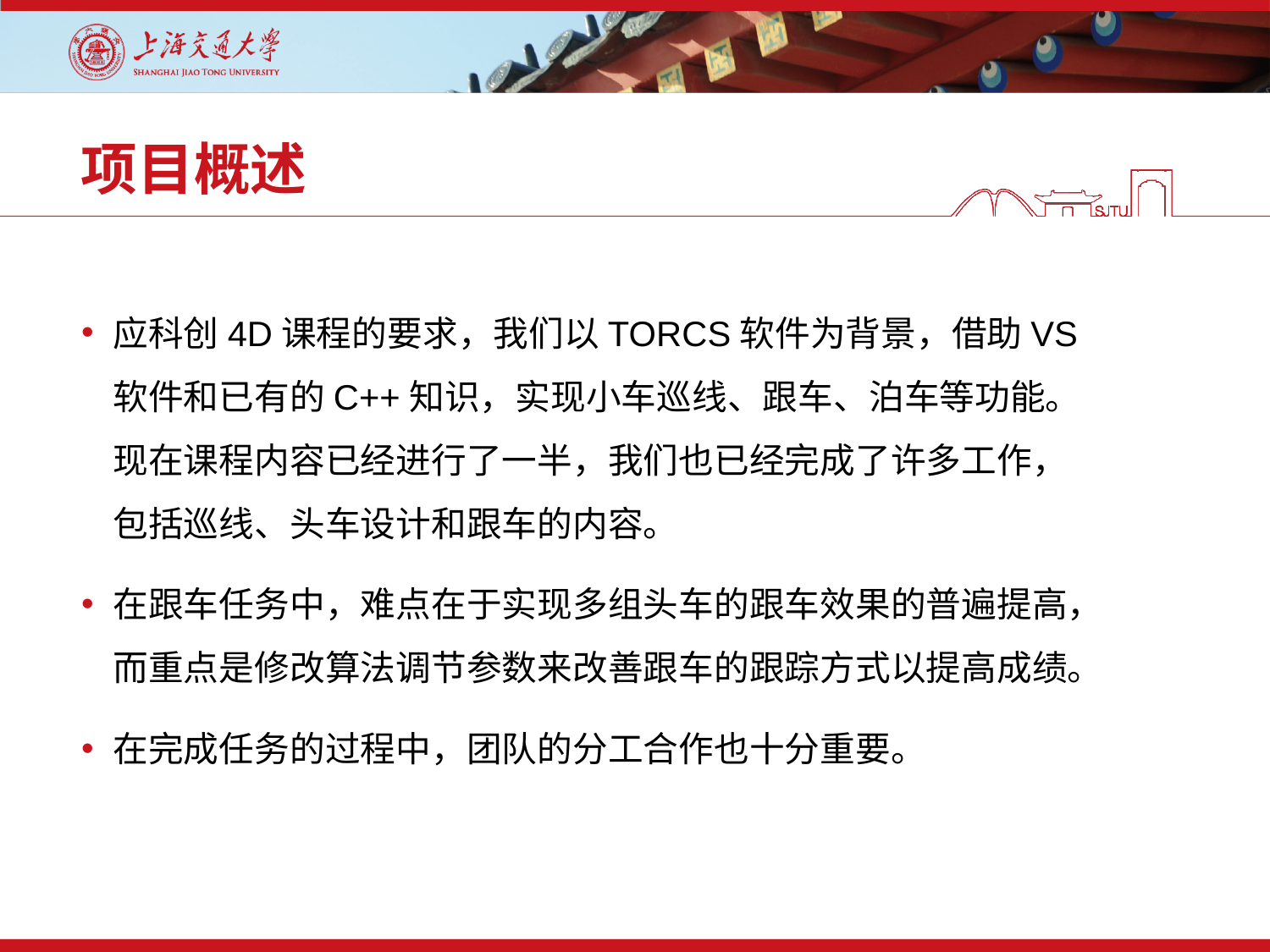

# 项目概述
应科创4D课程的要求，我们以TORCS软件为背景，借助VS软件和已有的C++知识，实现小车巡线、跟车、泊车等功能。现在课程内容已经进行了一半，我们也已经完成了许多工作，包括巡线、头车设计和跟车的内容。
在跟车任务中，难点在于实现多组头车的跟车效果的普遍提高，而重点是修改算法调节参数来改善跟车的跟踪方式以提高成绩。
在完成任务的过程中，团队的分工合作也十分重要。